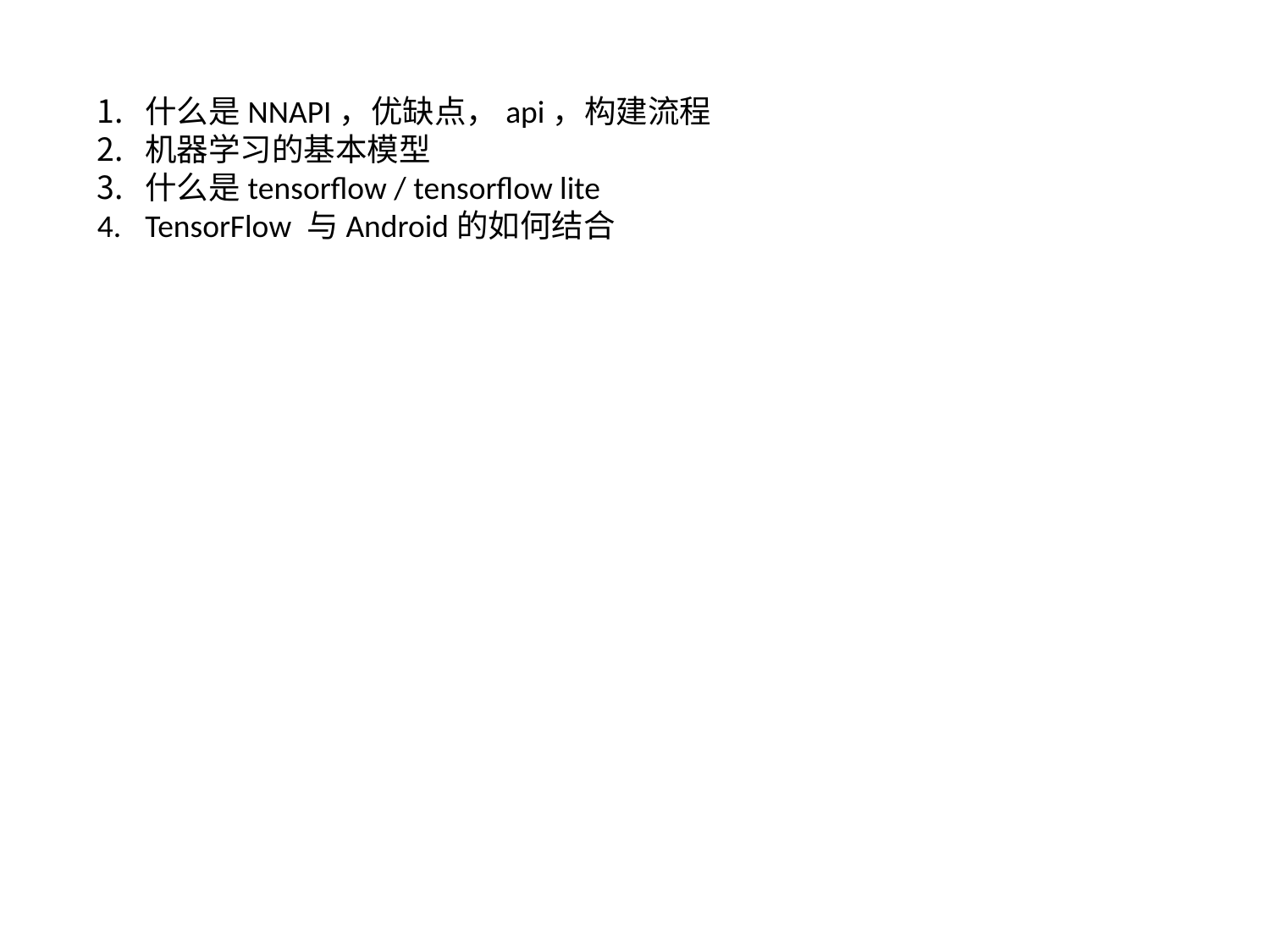

什么是NNAPI，优缺点，api，构建流程
机器学习的基本模型
什么是tensorflow / tensorflow lite
TensorFlow 与Android的如何结合